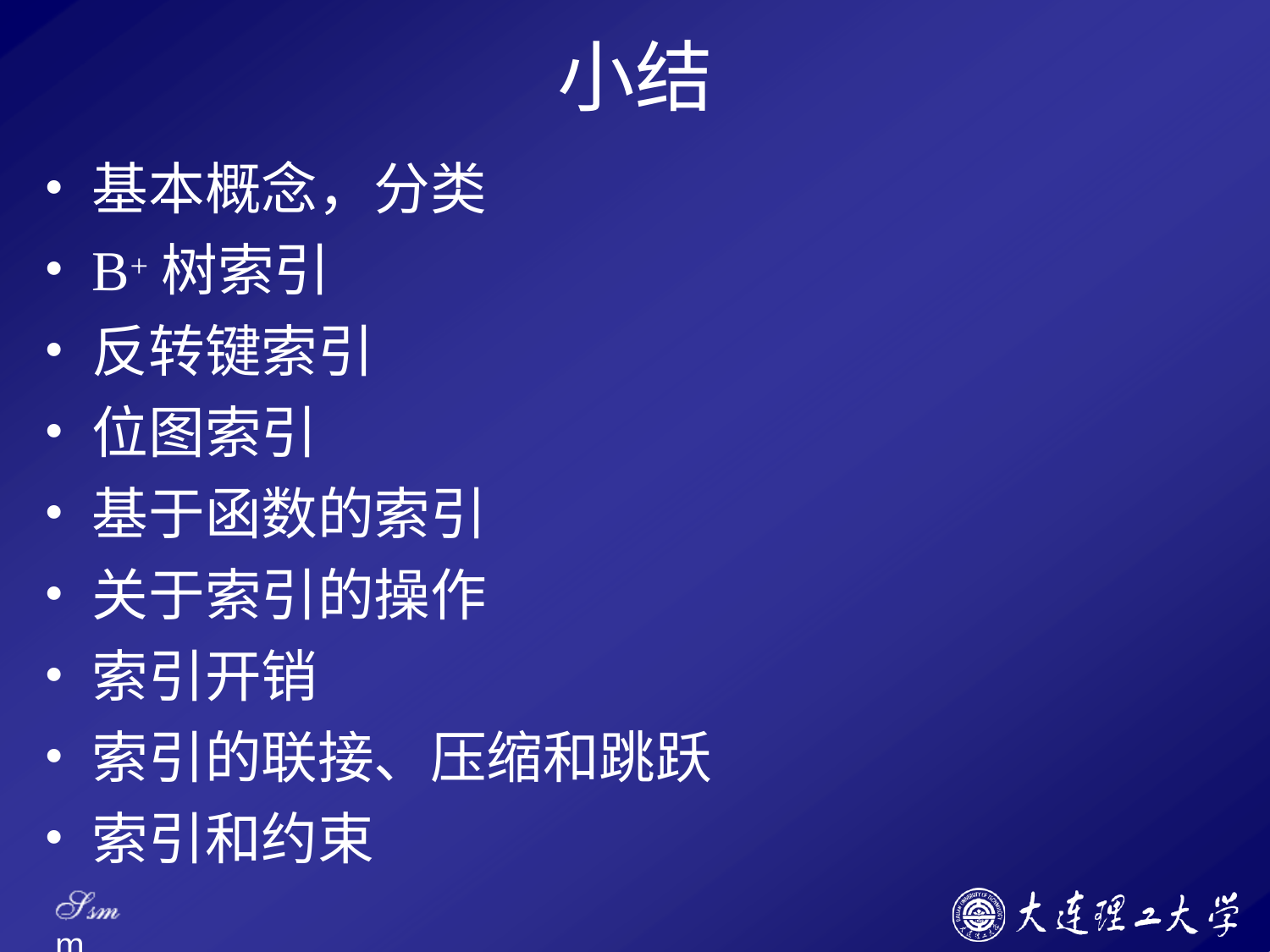

# 小结
基本概念，分类
B+树索引
反转键索引
位图索引
基于函数的索引
关于索引的操作
索引开销
索引的联接、压缩和跳跃
索引和约束

Ssm